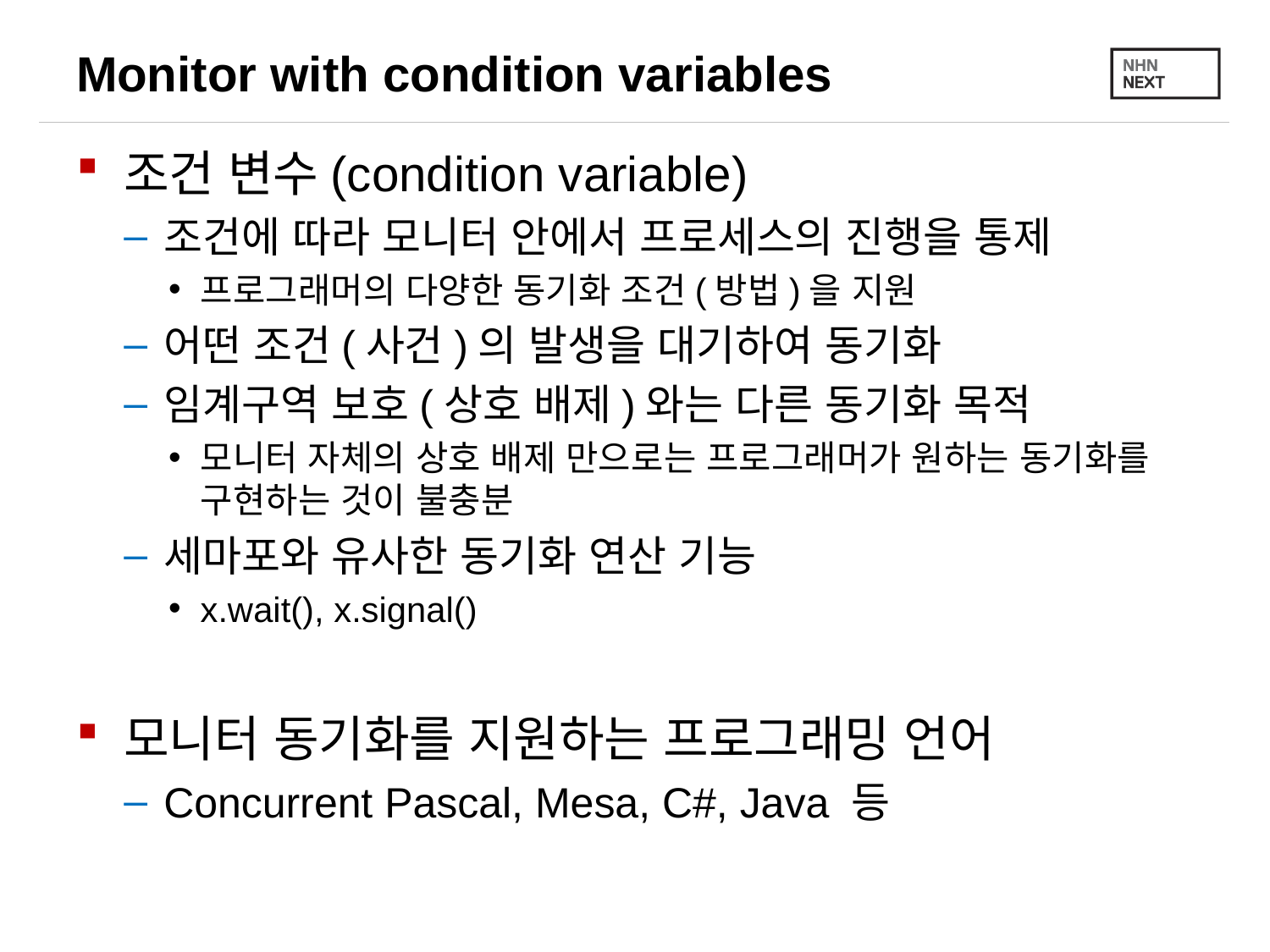

# Monitor with condition variables
조건 변수(condition variable)
조건에 따라 모니터 안에서 프로세스의 진행을 통제
프로그래머의 다양한 동기화 조건(방법)을 지원
어떤 조건(사건)의 발생을 대기하여 동기화
임계구역 보호(상호 배제)와는 다른 동기화 목적
모니터 자체의 상호 배제 만으로는 프로그래머가 원하는 동기화를 구현하는 것이 불충분
세마포와 유사한 동기화 연산 기능
x.wait(), x.signal()

모니터 동기화를 지원하는 프로그래밍 언어
Concurrent Pascal, Mesa, C#, Java 등